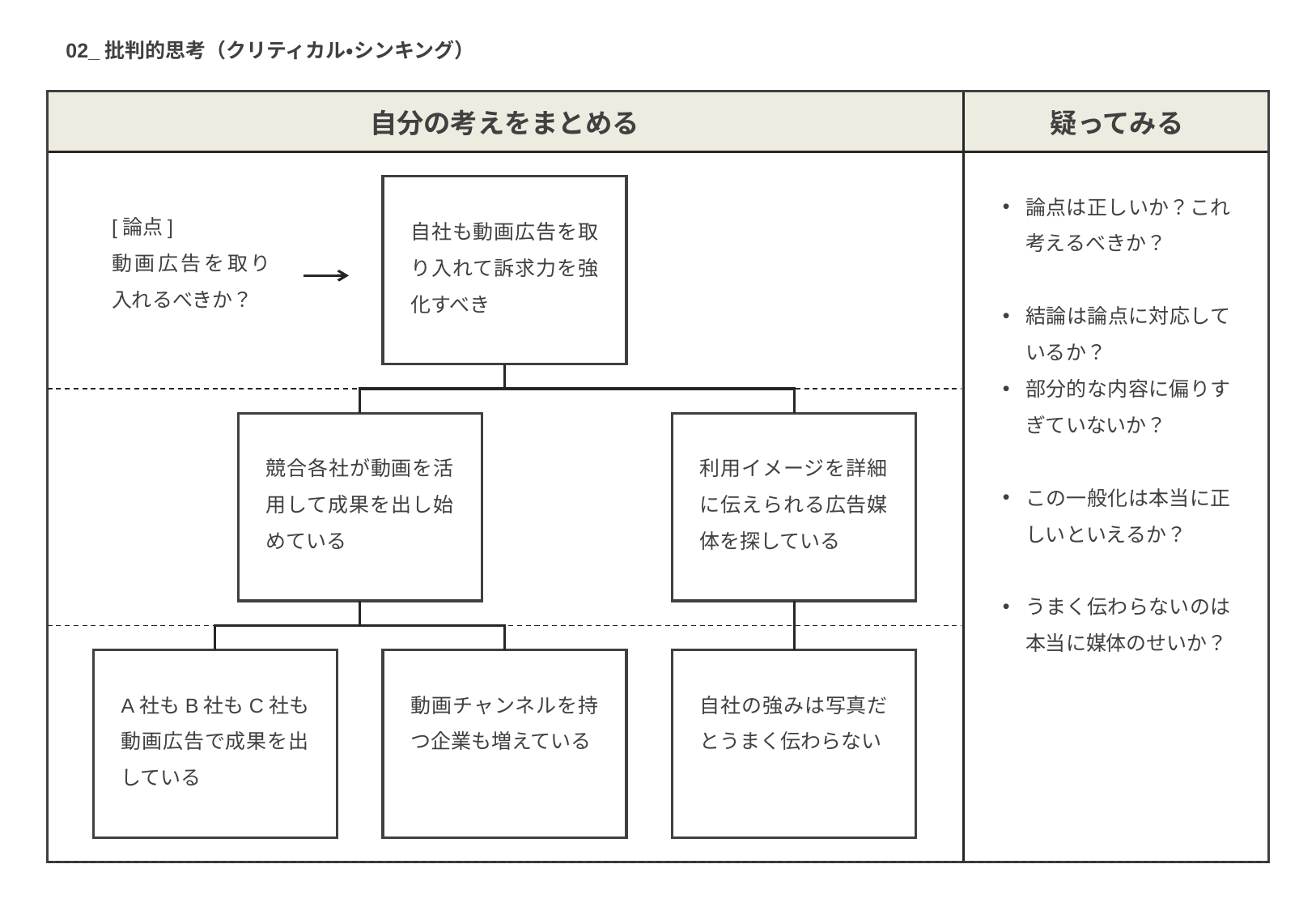

02_批判的思考（クリティカル・シンキング）

自分の考えをまとめる
疑ってみる

自社も動画広告を取り入れて訴求力を強化すべき
論点は正しいか？これ考えるべきか？

結論は論点に対応しているか？
部分的な内容に偏りすぎていないか？

この一般化は本当に正しいといえるか？

うまく伝わらないのは本当に媒体のせいか？
[論点]
動画広告を取り入れるべきか？

競合各社が動画を活用して成果を出し始めている

利用イメージを詳細に伝えられる広告媒体を探している

A社もB社もC社も動画広告で成果を出している

動画チャンネルを持つ企業も増えている

自社の強みは写真だとうまく伝わらない